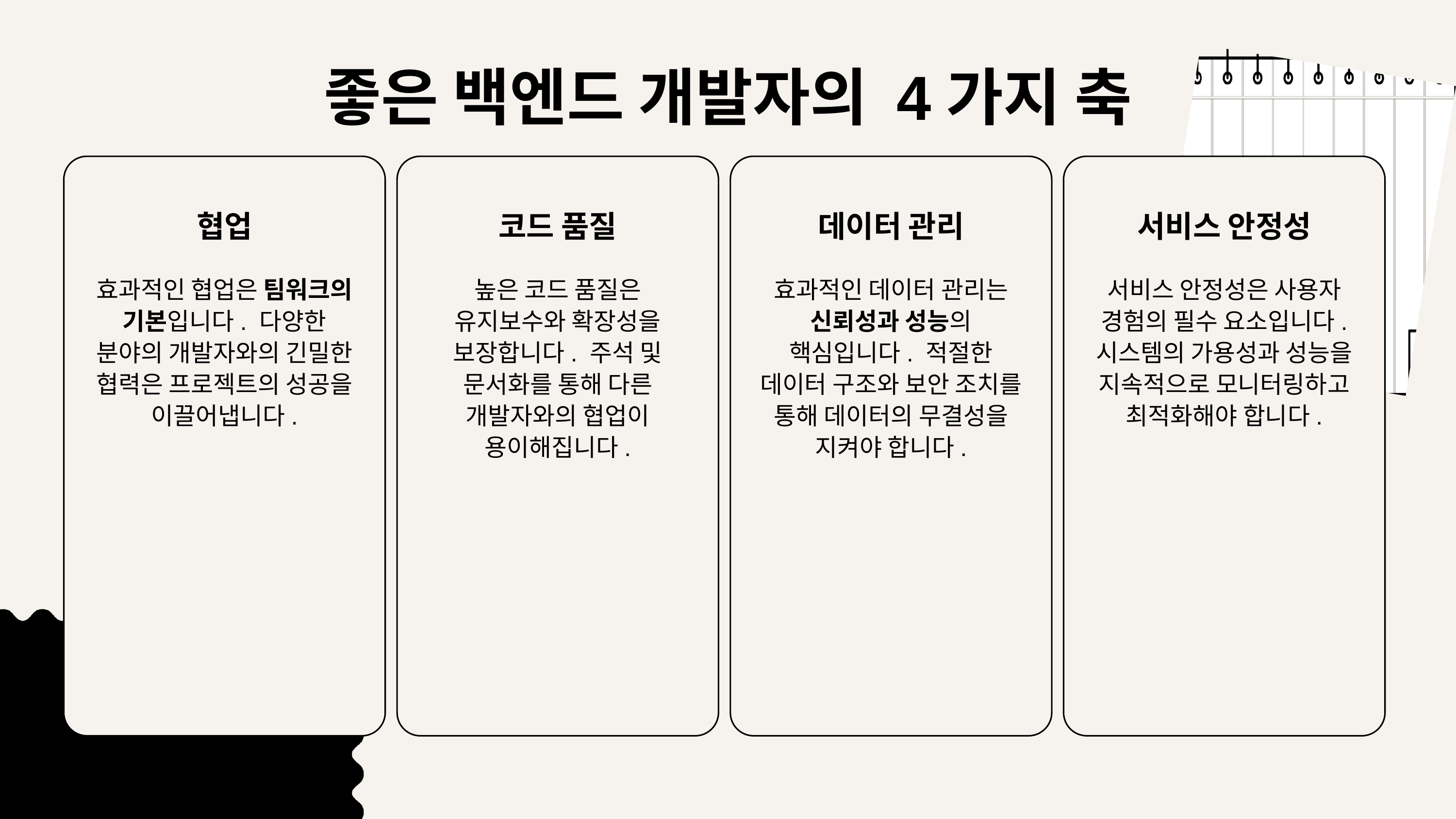

좋은 백엔드 개발자의 4가지 축

협업
효과적인 협업은 팀워크의 기본입니다. 다양한 분야의 개발자와의 긴밀한 협력은 프로젝트의 성공을 이끌어냅니다.
코드 품질
높은 코드 품질은 유지보수와 확장성을 보장합니다. 주석 및 문서화를 통해 다른 개발자와의 협업이 용이해집니다.
데이터 관리
효과적인 데이터 관리는 신뢰성과 성능의 핵심입니다. 적절한 데이터 구조와 보안 조치를 통해 데이터의 무결성을 지켜야 합니다.
서비스 안정성
서비스 안정성은 사용자 경험의 필수 요소입니다. 시스템의 가용성과 성능을 지속적으로 모니터링하고 최적화해야 합니다.